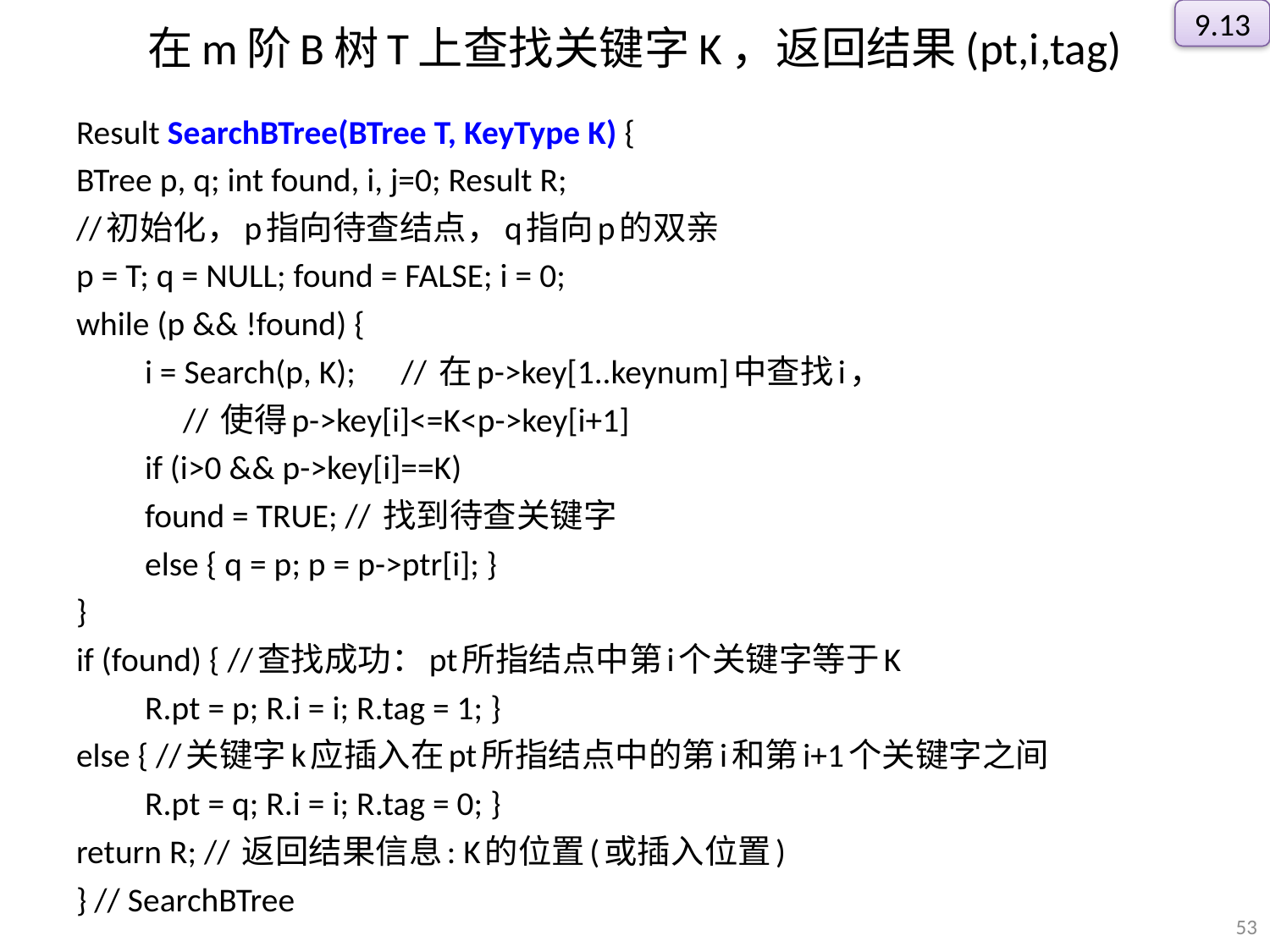

9.13
# 在m阶B树T上查找关键字K，返回结果(pt,i,tag)
Result SearchBTree(BTree T, KeyType K) {
BTree p, q; int found, i, j=0; Result R;
//初始化，p指向待查结点，q指向p的双亲
p = T; q = NULL; found = FALSE; i = 0;
while (p && !found) {
	i = Search(p, K);      // 在p->key[1..keynum]中查找i，
 			     // 使得p->key[i]<=K<p->key[i+1]
	if (i>0 && p->key[i]==K)
		found = TRUE; // 找到待查关键字
	else { q = p; p = p->ptr[i]; }
}
if (found) { //查找成功：pt所指结点中第i个关键字等于K
	R.pt = p; R.i = i; R.tag = 1; }
else { //关键字k应插入在pt所指结点中的第i和第i+1个关键字之间
	R.pt = q; R.i = i; R.tag = 0; }
return R; // 返回结果信息: K的位置(或插入位置)
} // SearchBTree

53